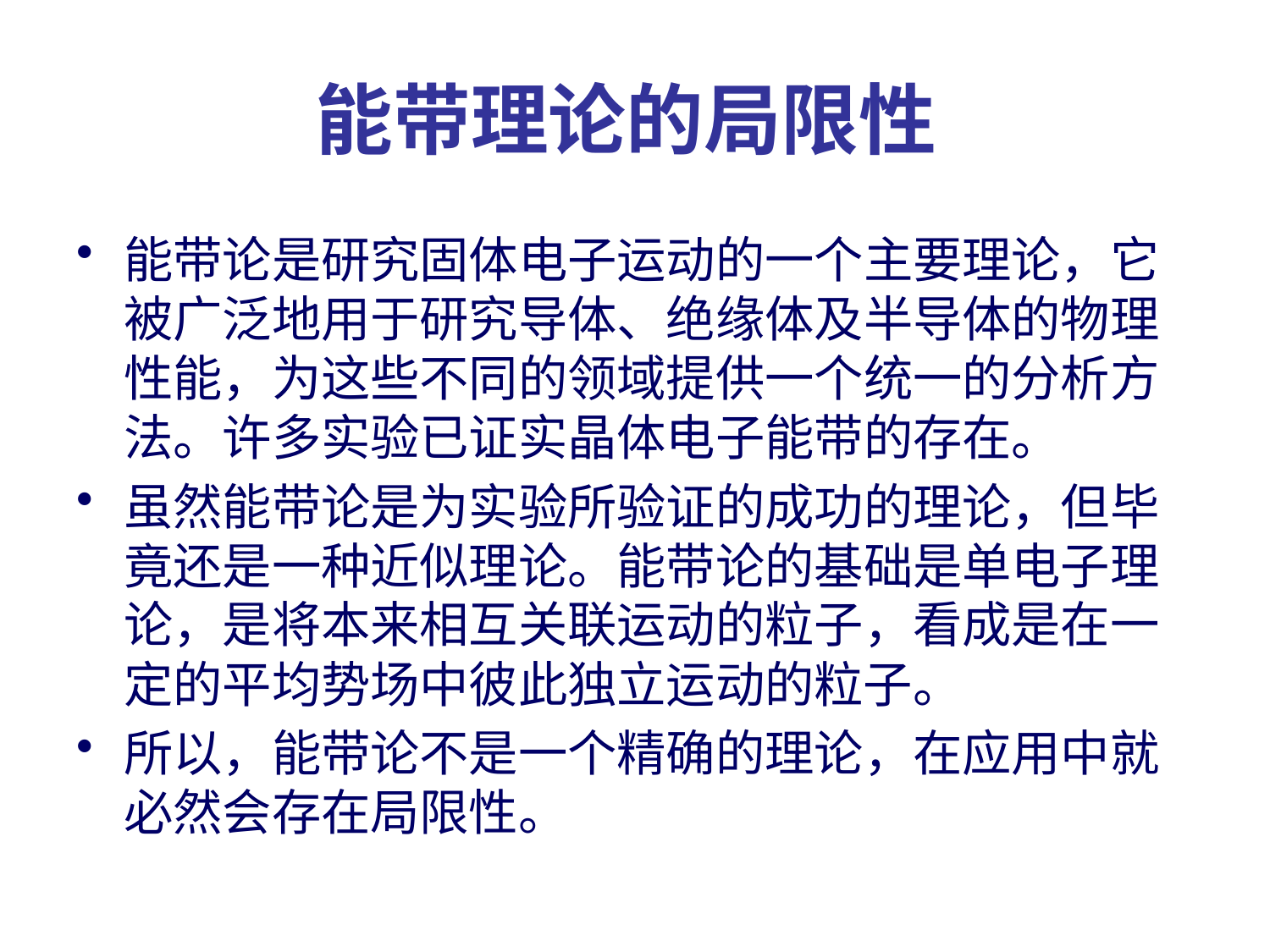

# 能带理论的局限性
能带论是研究固体电子运动的一个主要理论，它被广泛地用于研究导体、绝缘体及半导体的物理性能，为这些不同的领域提供一个统一的分析方法。许多实验已证实晶体电子能带的存在。
虽然能带论是为实验所验证的成功的理论，但毕竟还是一种近似理论。能带论的基础是单电子理论，是将本来相互关联运动的粒子，看成是在一定的平均势场中彼此独立运动的粒子。
所以，能带论不是一个精确的理论，在应用中就必然会存在局限性。